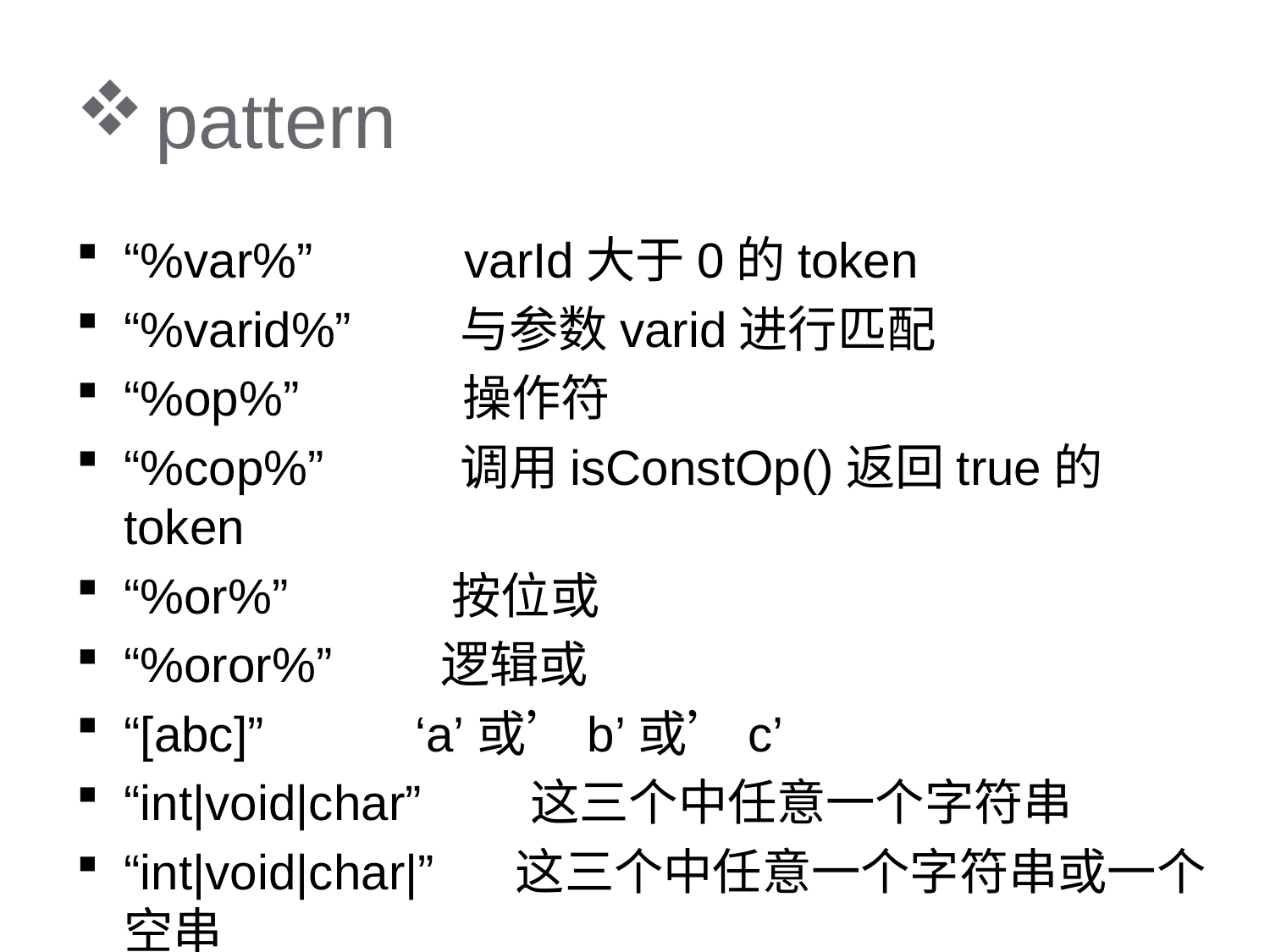

# pattern
“%var%”           varId大于0的token
“%varid%”       与参数varid进行匹配
“%op%”           操作符
“%cop%”         调用isConstOp()返回true的token
“%or%”           按位或
“%oror%”       逻辑或
“[abc]”           ‘a’或’b’或’c’
“int|void|char”       这三个中任意一个字符串
“int|void|char|”     这三个中任意一个字符串或一个空串